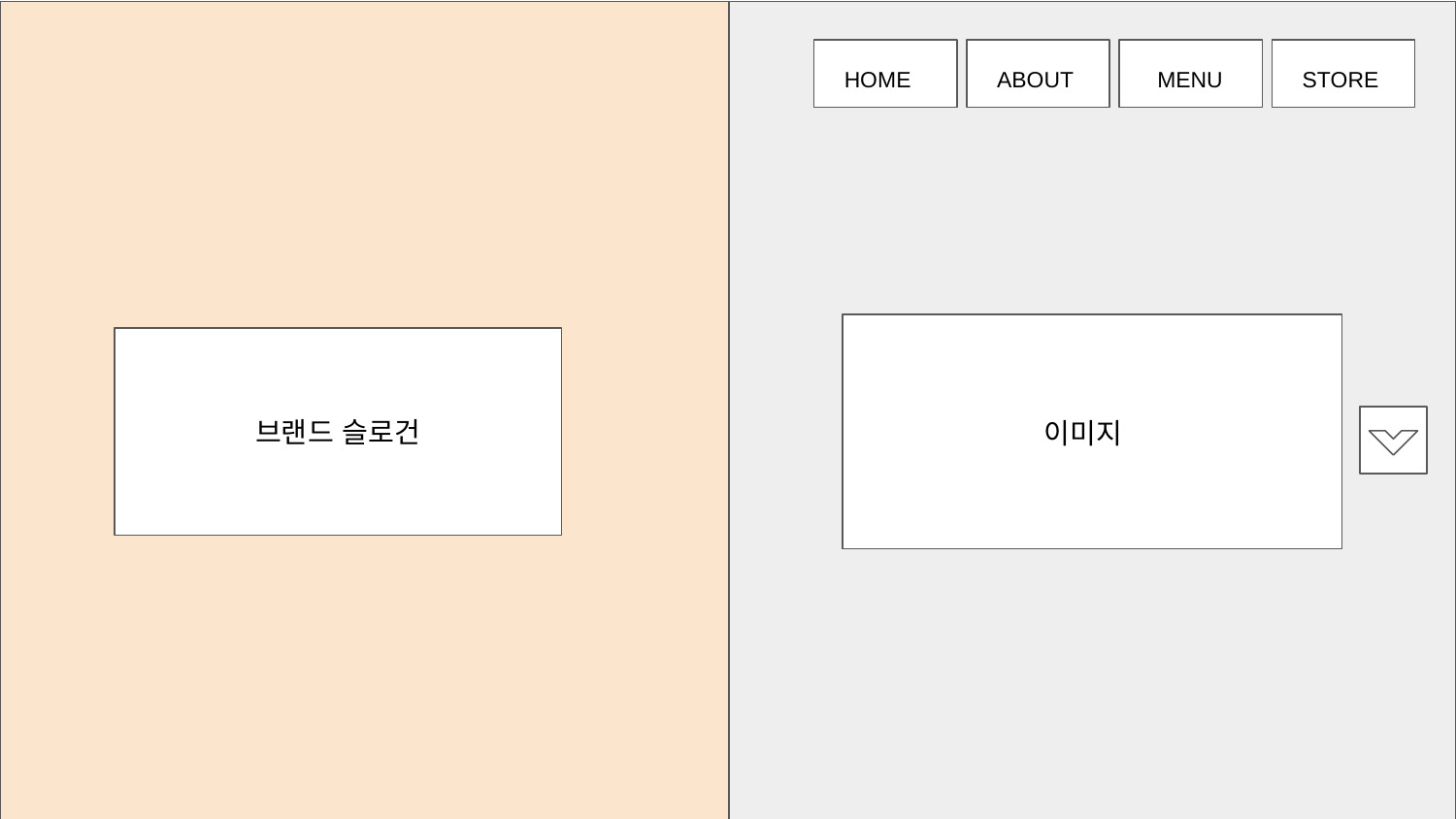

HOME
ABOUT
MENU
STORE
MAIN PAGE
SLIDE

브랜드 슬로건
이미지